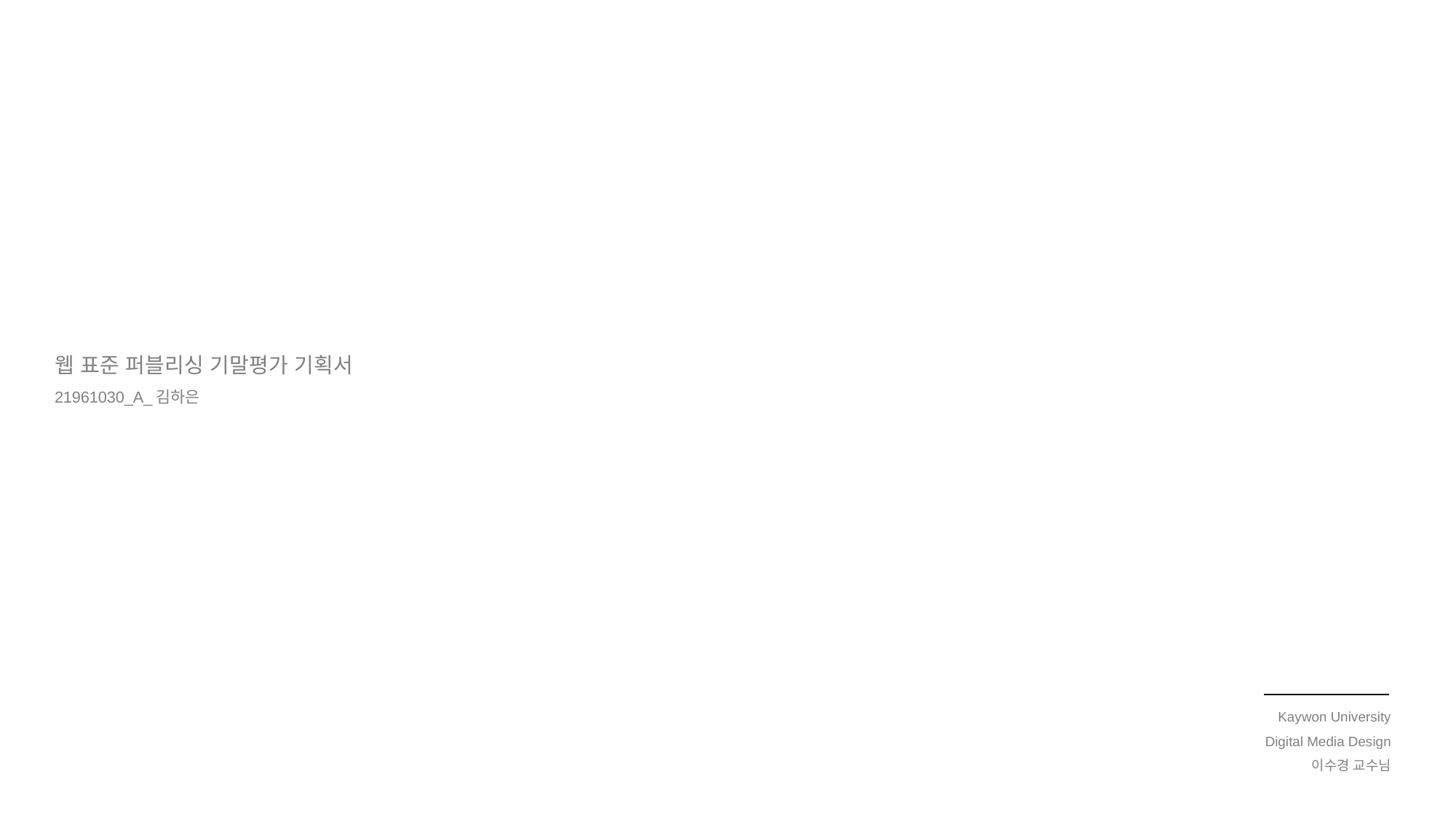

웹 표준 퍼블리싱 기말평가 기획서
21961030_A_김하은
Kaywon University
Digital Media Design
이수경 교수님